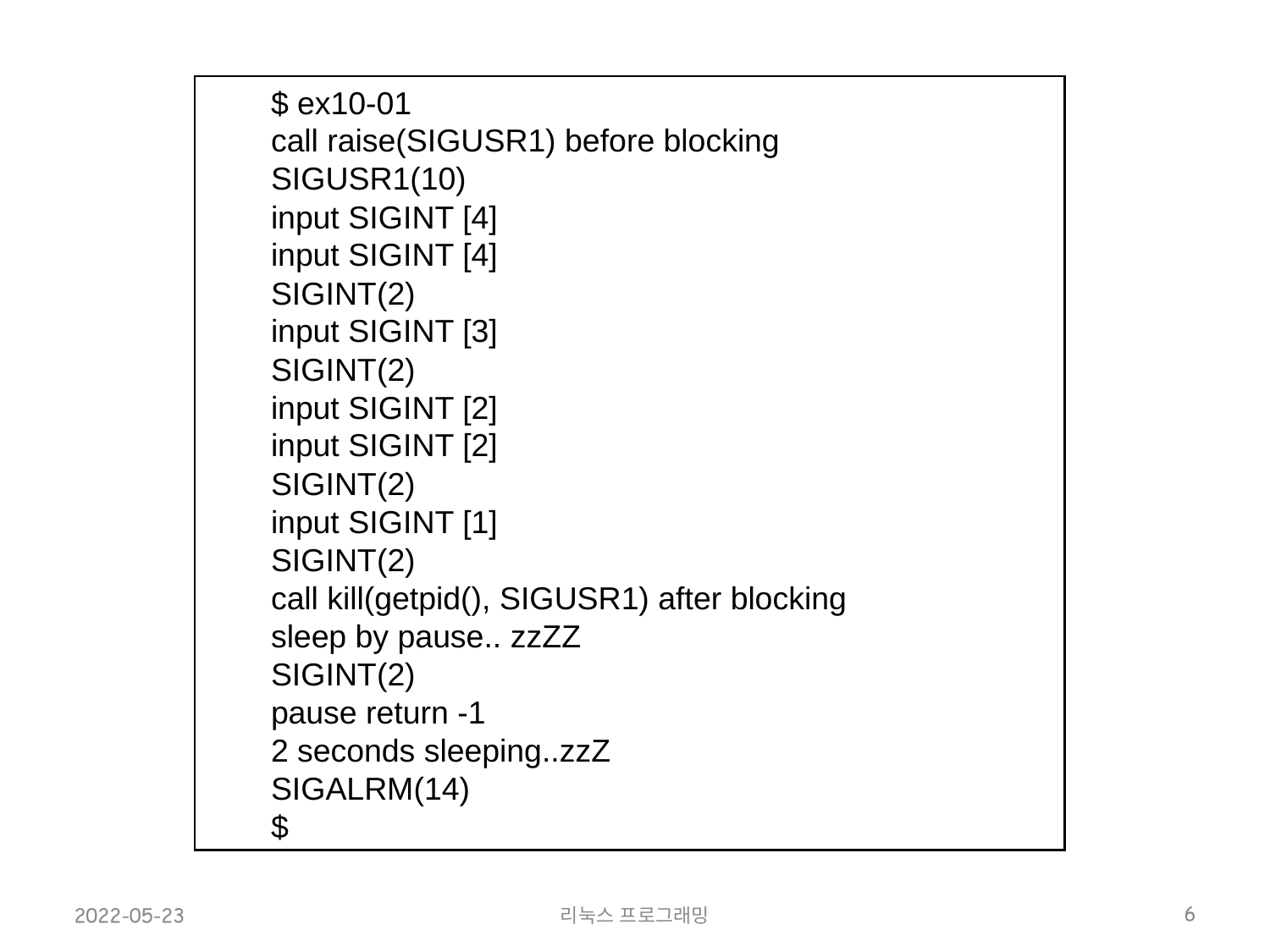

$ ex10-01
call raise(SIGUSR1) before blocking
SIGUSR1(10)
input SIGINT [4]
input SIGINT [4]
SIGINT(2)
input SIGINT [3]
SIGINT(2)
input SIGINT [2]
input SIGINT [2]
SIGINT(2)
input SIGINT [1]
SIGINT(2)
call kill(getpid(), SIGUSR1) after blocking
sleep by pause.. zzZZ
SIGINT(2)
pause return -1
2 seconds sleeping..zzZ
SIGALRM(14)
$
2022-05-23
리눅스 프로그래밍
6